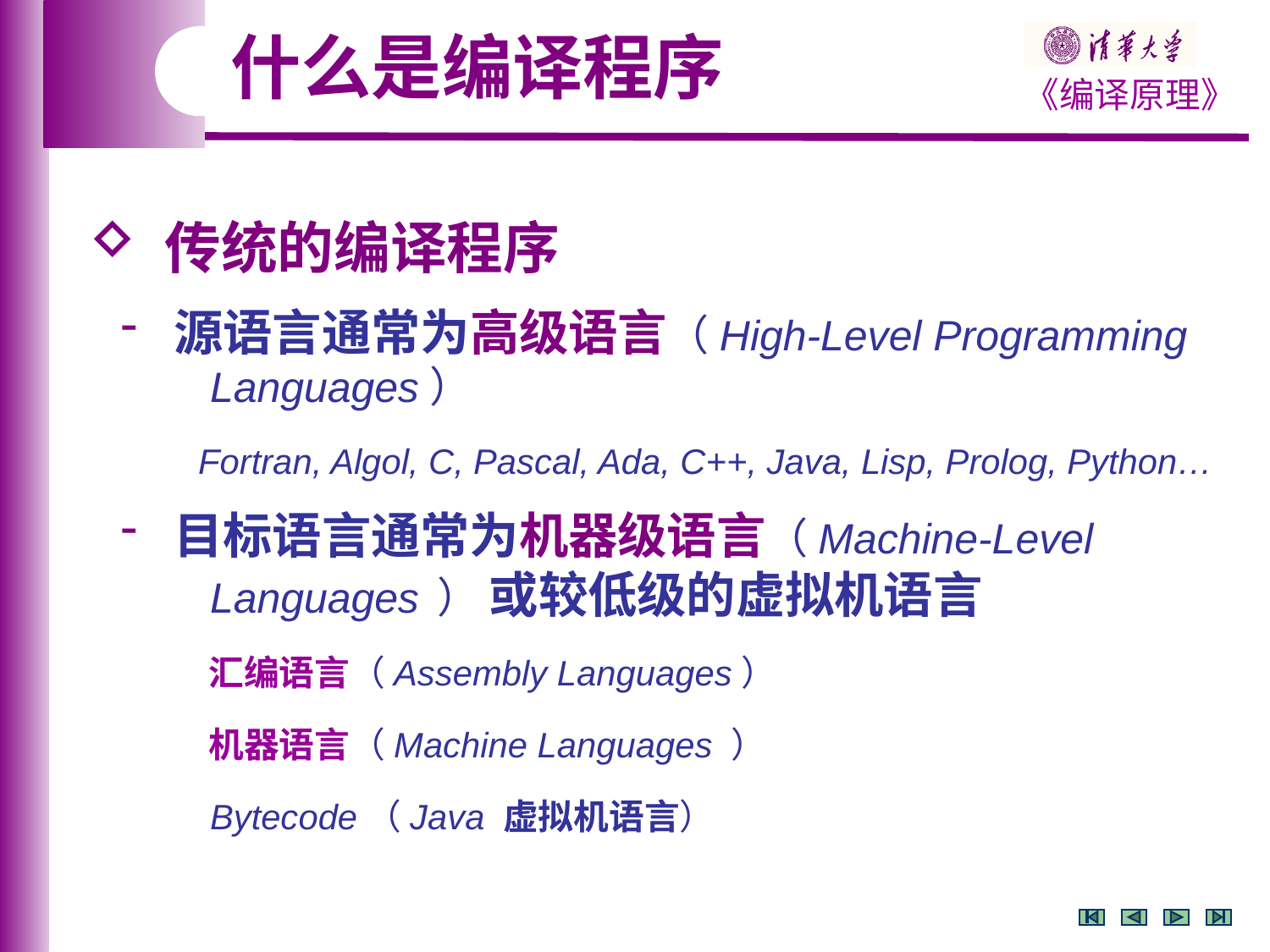

什么是编译程序
 传统的编译程序

 源语言通常为高级语言（High-Level Programming
     Languages）

    Fortran, Algol, C, Pascal, Ada, C++, Java, Lisp, Prolog, Python…

 目标语言通常为机器级语言（Machine-Level
     Languages ） 或较低级的虚拟机语言

     汇编语言（Assembly Languages）

     机器语言（Machine Languages ）

     Bytecode（Java 虚拟机语言）